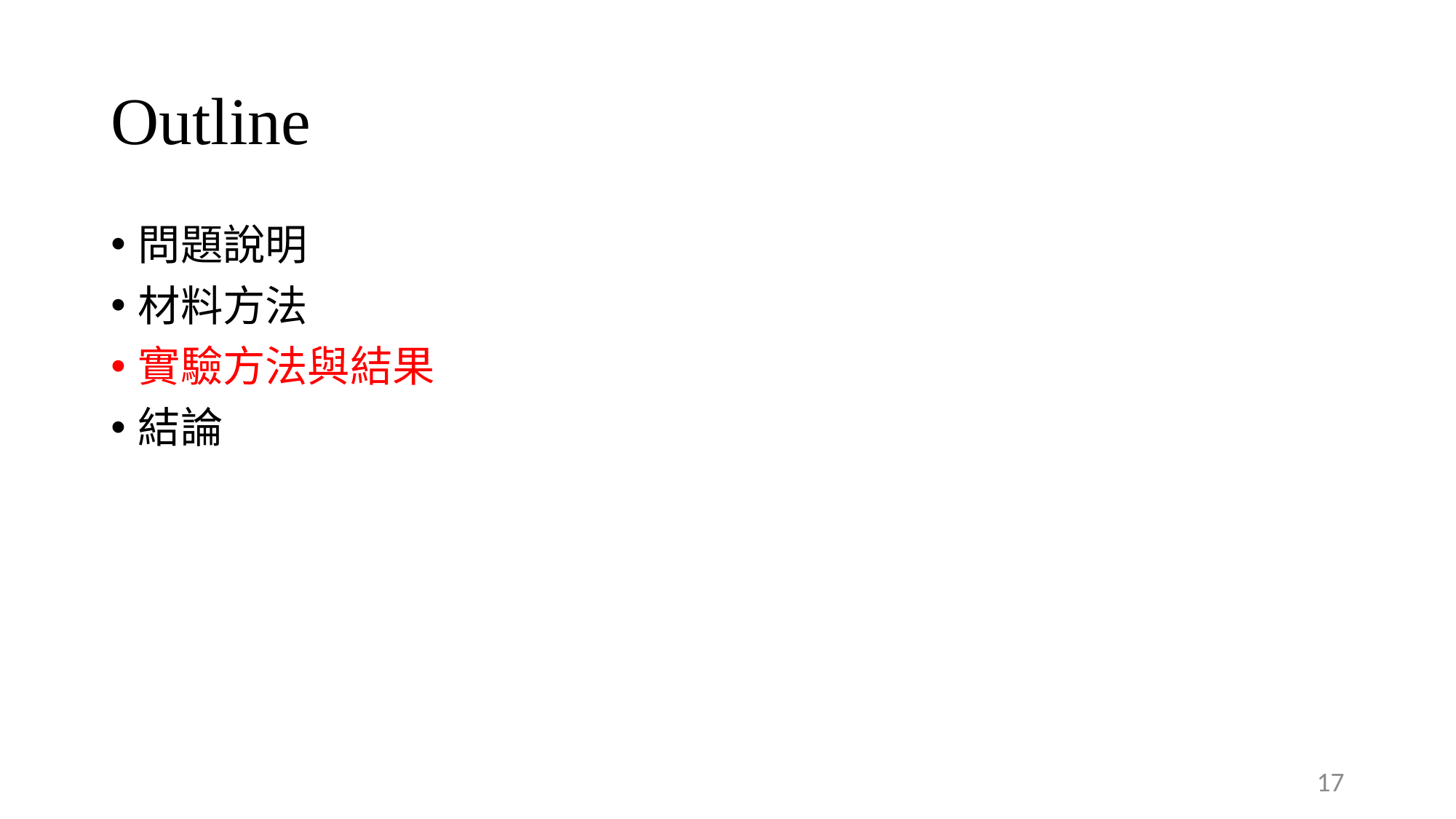

# Outline
問題說明
材料方法
實驗方法與結果
結論
17